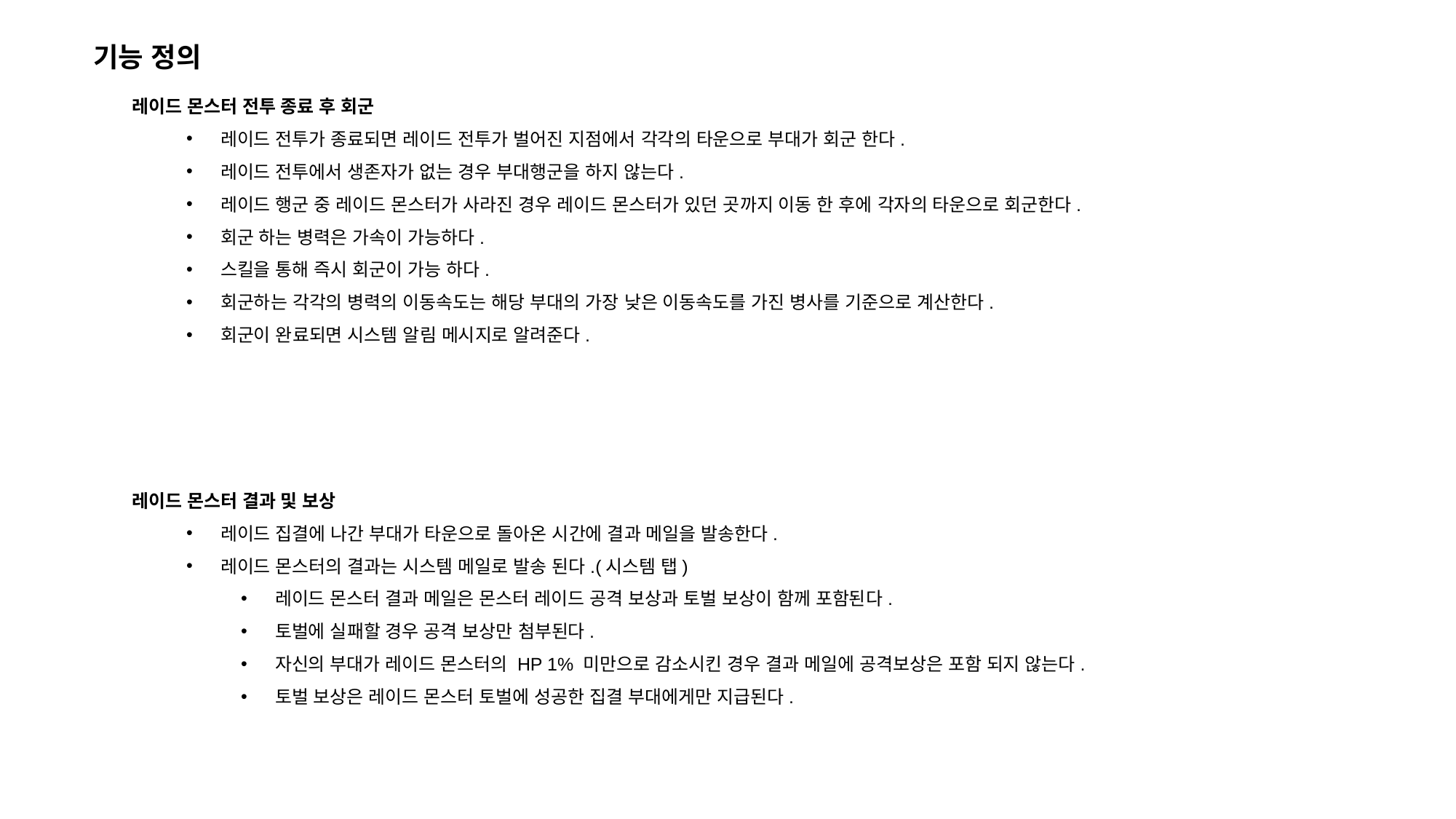

기능 정의
레이드 몬스터 전투 종료 후 회군
레이드 전투가 종료되면 레이드 전투가 벌어진 지점에서 각각의 타운으로 부대가 회군 한다.
레이드 전투에서 생존자가 없는 경우 부대행군을 하지 않는다.
레이드 행군 중 레이드 몬스터가 사라진 경우 레이드 몬스터가 있던 곳까지 이동 한 후에 각자의 타운으로 회군한다.
회군 하는 병력은 가속이 가능하다.
스킬을 통해 즉시 회군이 가능 하다.
회군하는 각각의 병력의 이동속도는 해당 부대의 가장 낮은 이동속도를 가진 병사를 기준으로 계산한다.
회군이 완료되면 시스템 알림 메시지로 알려준다.
레이드 몬스터 결과 및 보상
레이드 집결에 나간 부대가 타운으로 돌아온 시간에 결과 메일을 발송한다.
레이드 몬스터의 결과는 시스템 메일로 발송 된다.(시스템 탭)
레이드 몬스터 결과 메일은 몬스터 레이드 공격 보상과 토벌 보상이 함께 포함된다.
토벌에 실패할 경우 공격 보상만 첨부된다.
자신의 부대가 레이드 몬스터의 HP 1% 미만으로 감소시킨 경우 결과 메일에 공격보상은 포함 되지 않는다.
토벌 보상은 레이드 몬스터 토벌에 성공한 집결 부대에게만 지급된다.